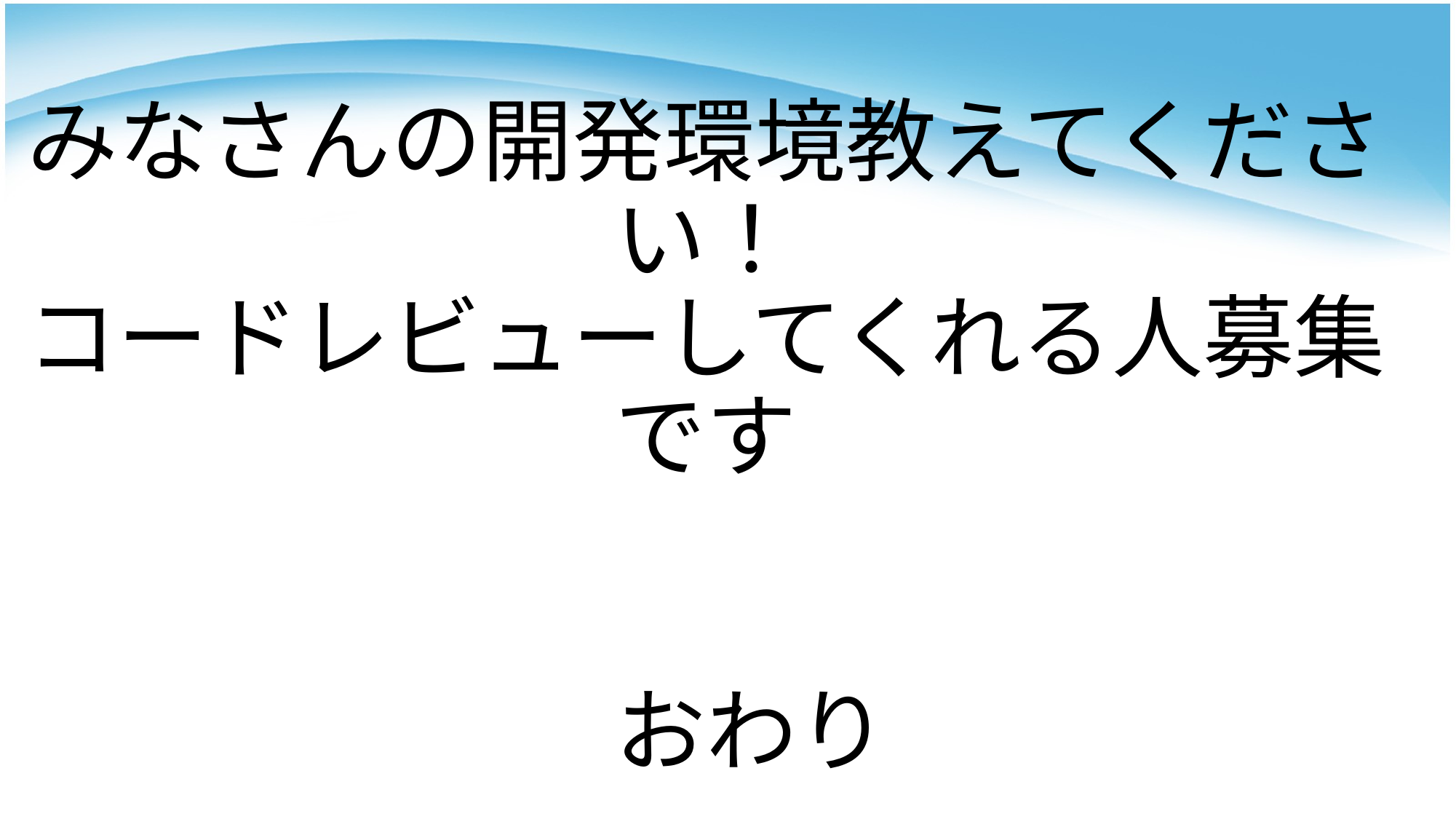

みなさんの開発環境教えてください！
コードレビューしてくれる人募集です

　　　　　　　　　　　　　　　　おわり